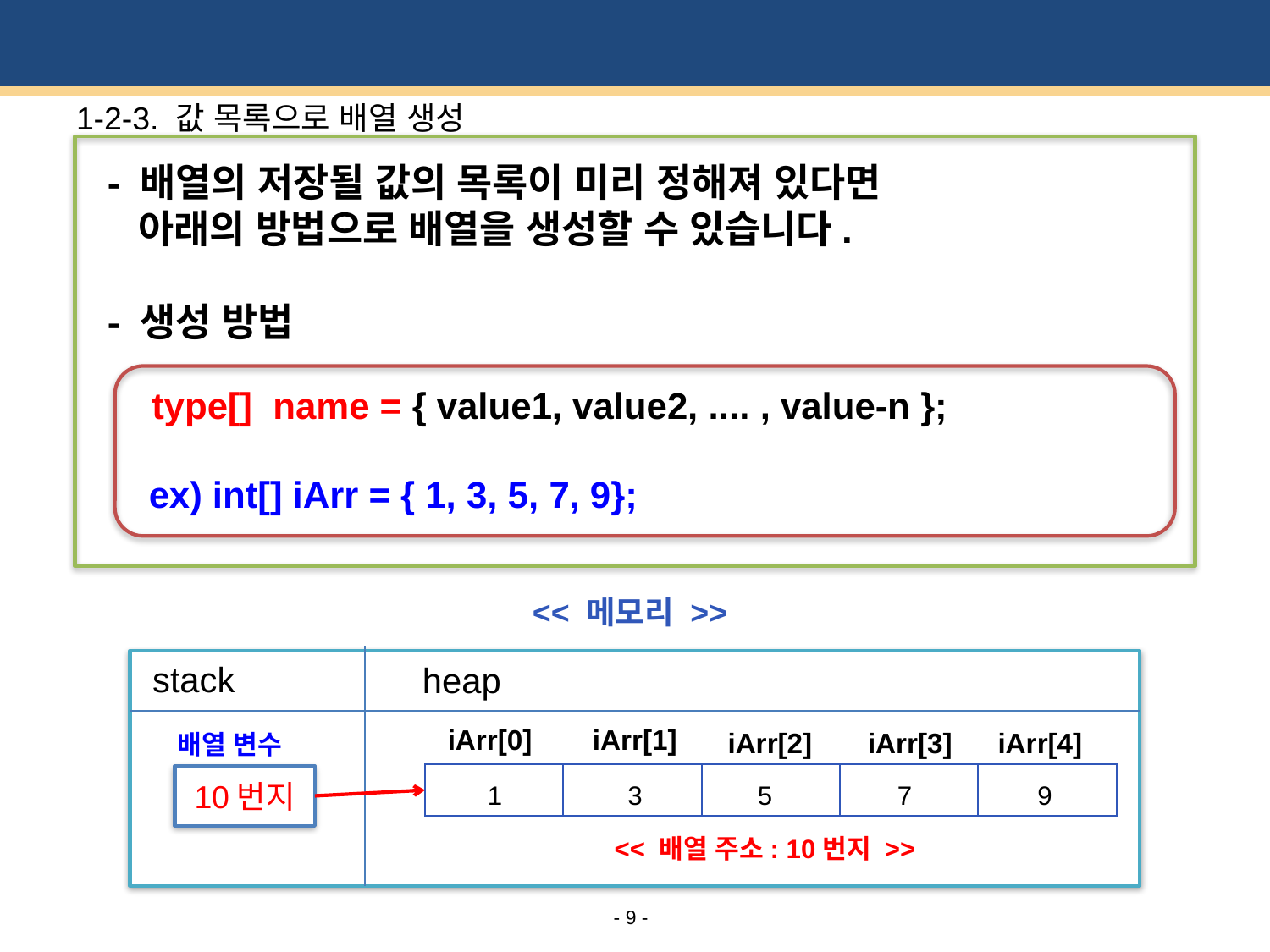

# 1-2-3. 값 목록으로 배열 생성

- 배열의 저장될 값의 목록이 미리 정해져 있다면
  아래의 방법으로 배열을 생성할 수 있습니다.

- 생성 방법

     type[]  name = { value1, value2, .... , value-n };

    ex) int[] iArr = { 1, 3, 5, 7, 9};

<< 메모리 >>

stack
heap
iArr[0]
iArr[1]
iArr[2]
iArr[3]
iArr[4]
배열 변수
|  |  |  |  |  |
| --- | --- | --- | --- | --- |
10번지
1
3
5
7
9
<< 배열 주소: 10번지 >>